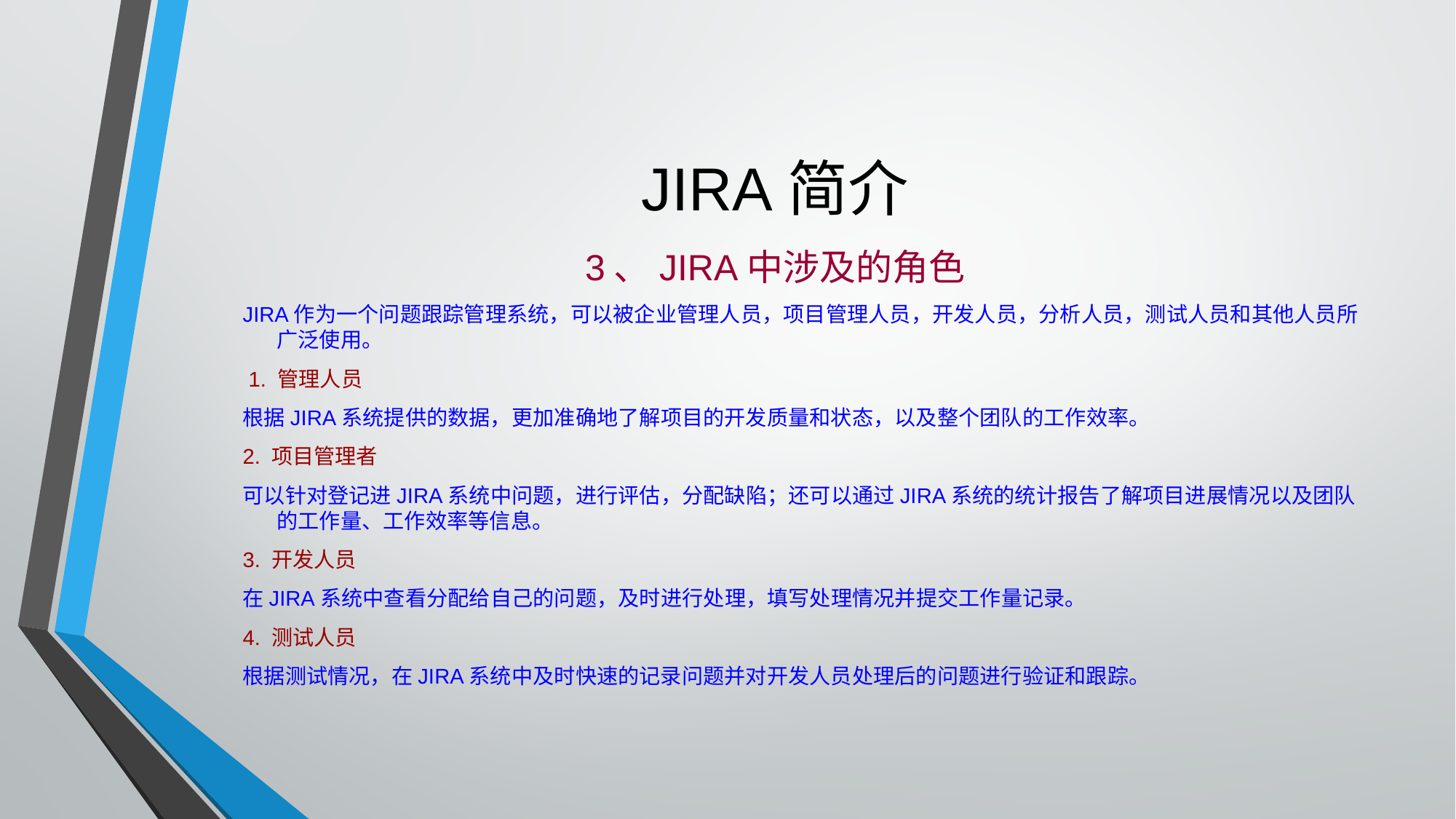

# JIRA简介
3、JIRA中涉及的角色
JIRA作为一个问题跟踪管理系统，可以被企业管理人员，项目管理人员，开发人员，分析人员，测试人员和其他人员所广泛使用。
 1. 管理人员
根据JIRA系统提供的数据，更加准确地了解项目的开发质量和状态，以及整个团队的工作效率。
2. 项目管理者
可以针对登记进JIRA系统中问题，进行评估，分配缺陷；还可以通过JIRA系统的统计报告了解项目进展情况以及团队的工作量、工作效率等信息。
3. 开发人员
在JIRA系统中查看分配给自己的问题，及时进行处理，填写处理情况并提交工作量记录。
4. 测试人员
根据测试情况，在JIRA系统中及时快速的记录问题并对开发人员处理后的问题进行验证和跟踪。